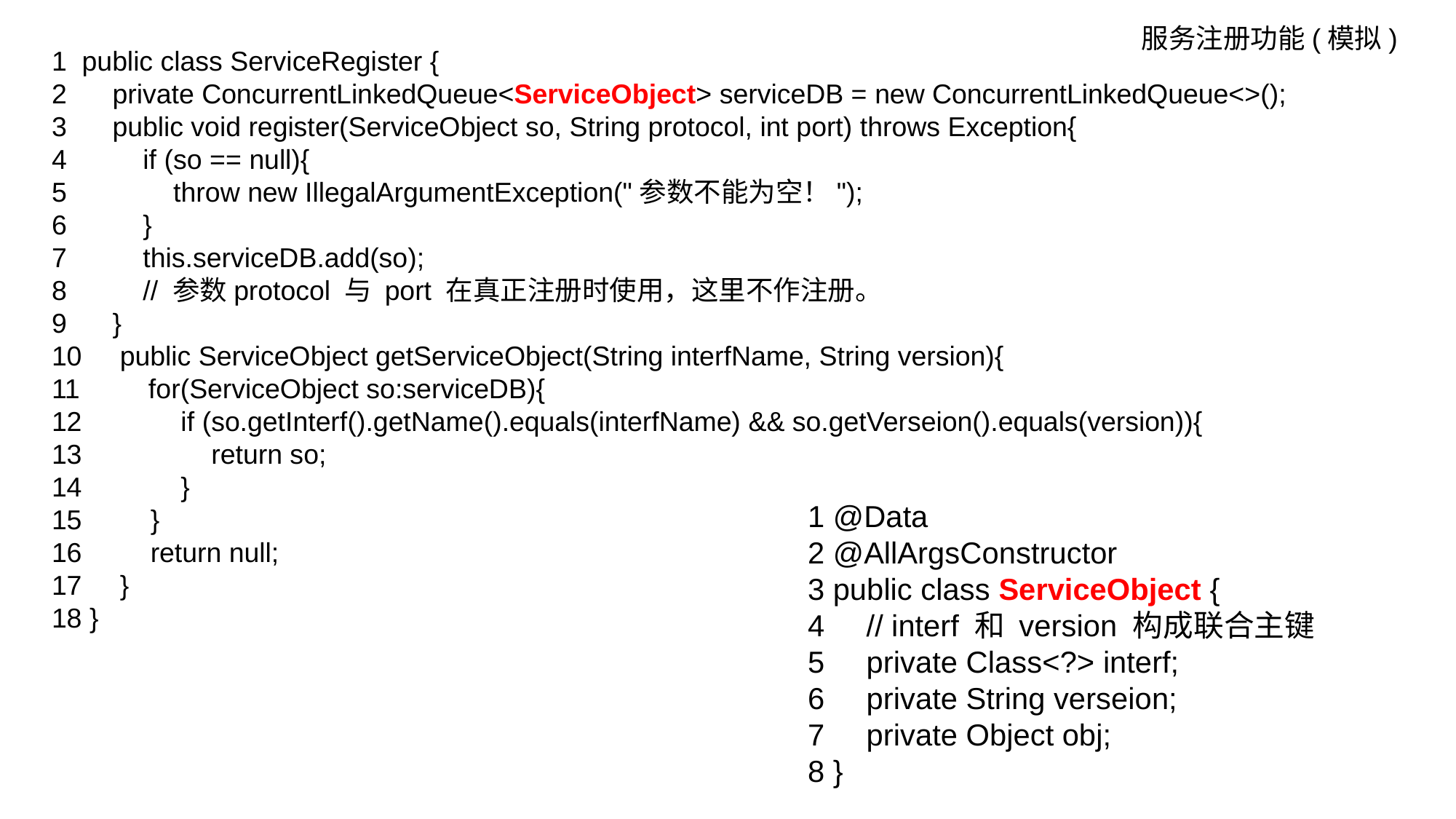

服务注册功能(模拟)
1  public class ServiceRegister {
2      private ConcurrentLinkedQueue<ServiceObject> serviceDB = new ConcurrentLinkedQueue<>();
3      public void register(ServiceObject so, String protocol, int port) throws Exception{
4          if (so == null){
5              throw new IllegalArgumentException("参数不能为空！");
6          }
7          this.serviceDB.add(so);
8          // 参数protocol 与 port 在真正注册时使用，这里不作注册。
9      }
10     public ServiceObject getServiceObject(String interfName, String version){
11         for(ServiceObject so:serviceDB){
12             if (so.getInterf().getName().equals(interfName) && so.getVerseion().equals(version)){
13                 return so;
14             }
15         }
16         return null;
17     }
18 }
1 @Data
2 @AllArgsConstructor
3 public class ServiceObject {
4     // interf 和 version 构成联合主键
5     private Class<?> interf;
6     private String verseion;
7     private Object obj;
8 }